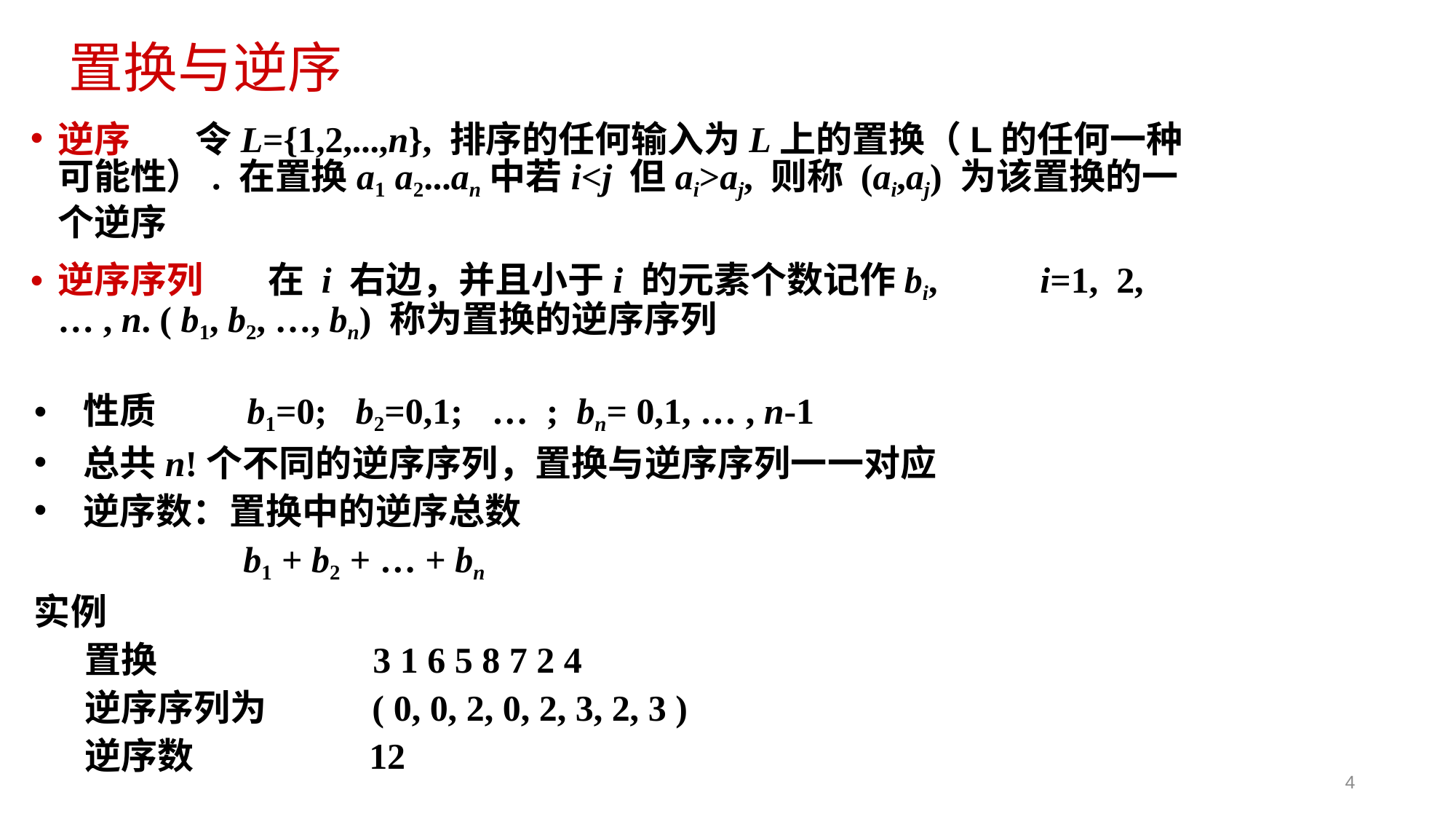

# 置换与逆序
逆序	令L={1,2,...,n}, 排序的任何输入为L上的置换（L的任何一种可能性）. 在置换a1 a2...an中若i<j 但ai>aj, 则称 (ai,aj) 为该置换的一个逆序
逆序序列	在 i 右边，并且小于i 的元素个数记作bi,	i=1,  2, … , n. ( b1, b2, …, bn) 称为置换的逆序序列

性质	b1=0;	b2=0,1;	…	;	bn= 0,1, … , n-1
总共n!个不同的逆序序列，置换与逆序序列一一对应
逆序数：置换中的逆序总数
b1 + b2 + … + bn
实例
置换	3 1 6 5 8 7 2 4
逆序序列为	( 0, 0, 2, 0, 2, 3, 2, 3 )
逆序数	12
4